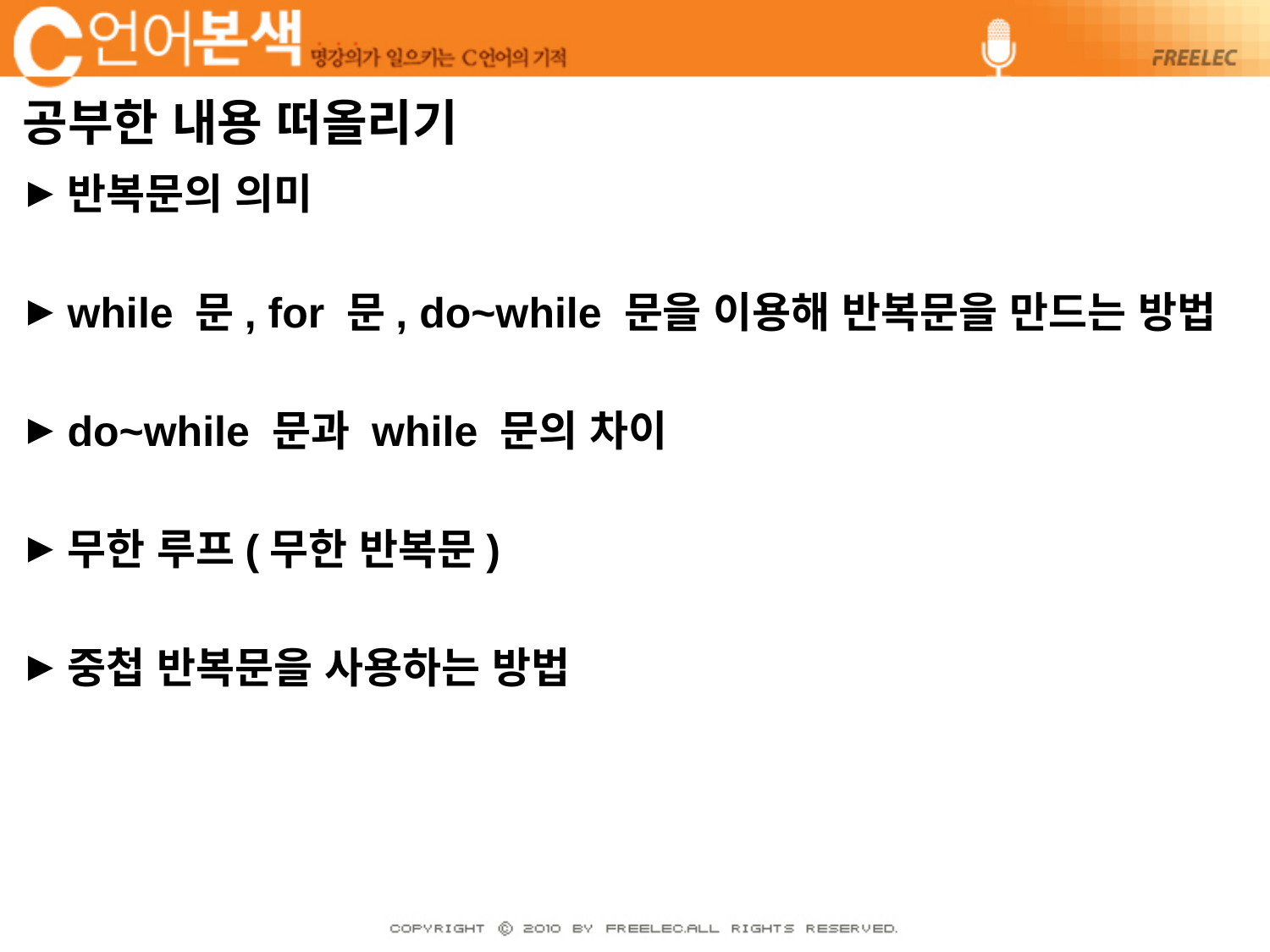

# 공부한 내용 떠올리기
반복문의 의미

while 문, for 문, do~while 문을 이용해 반복문을 만드는 방법

do~while 문과 while 문의 차이

무한 루프(무한 반복문)

중첩 반복문을 사용하는 방법